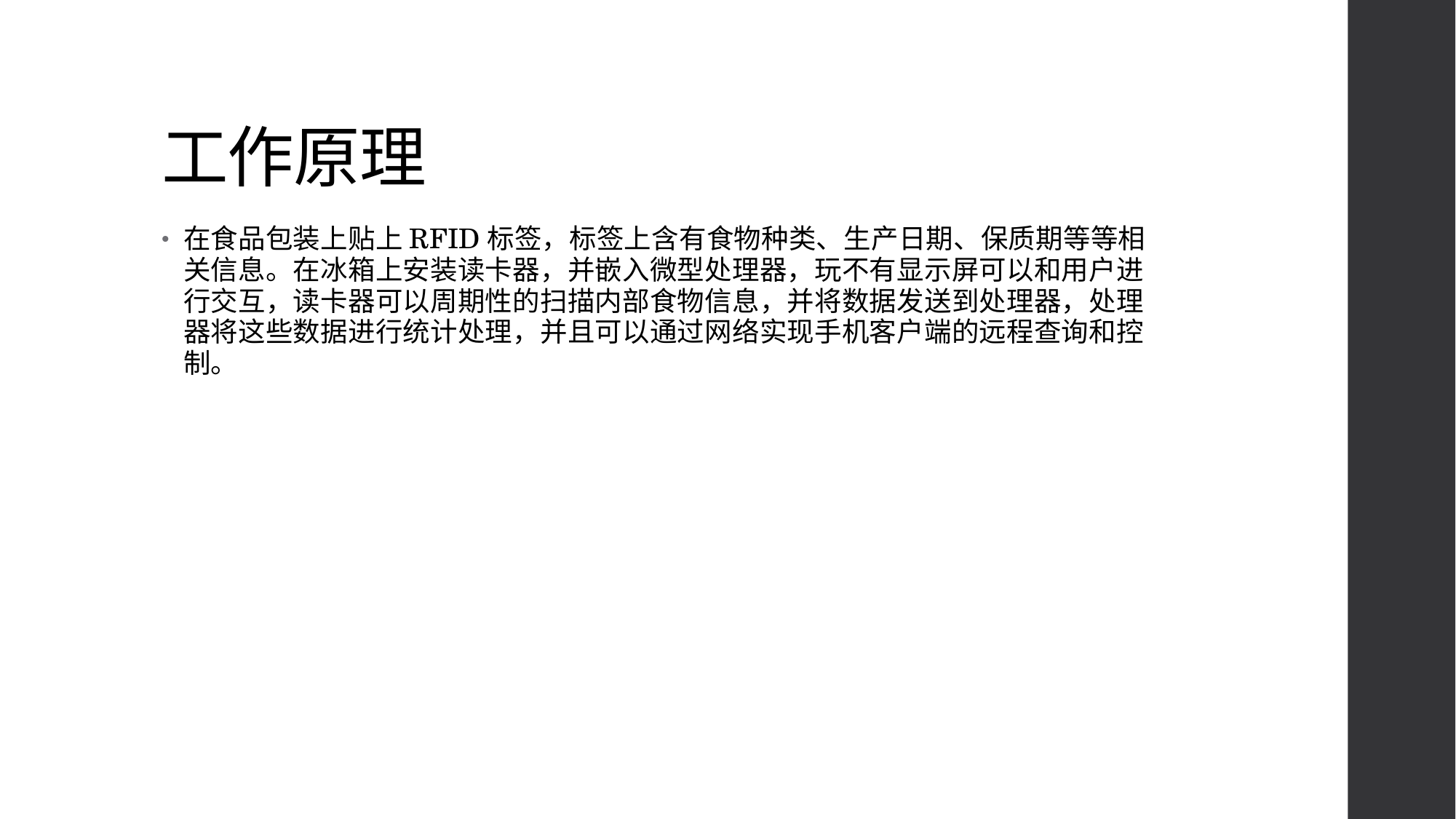

# 工作原理
在食品包装上贴上RFID标签，标签上含有食物种类、生产日期、保质期等等相关信息。在冰箱上安装读卡器，并嵌入微型处理器，玩不有显示屏可以和用户进行交互，读卡器可以周期性的扫描内部食物信息，并将数据发送到处理器，处理器将这些数据进行统计处理，并且可以通过网络实现手机客户端的远程查询和控制。